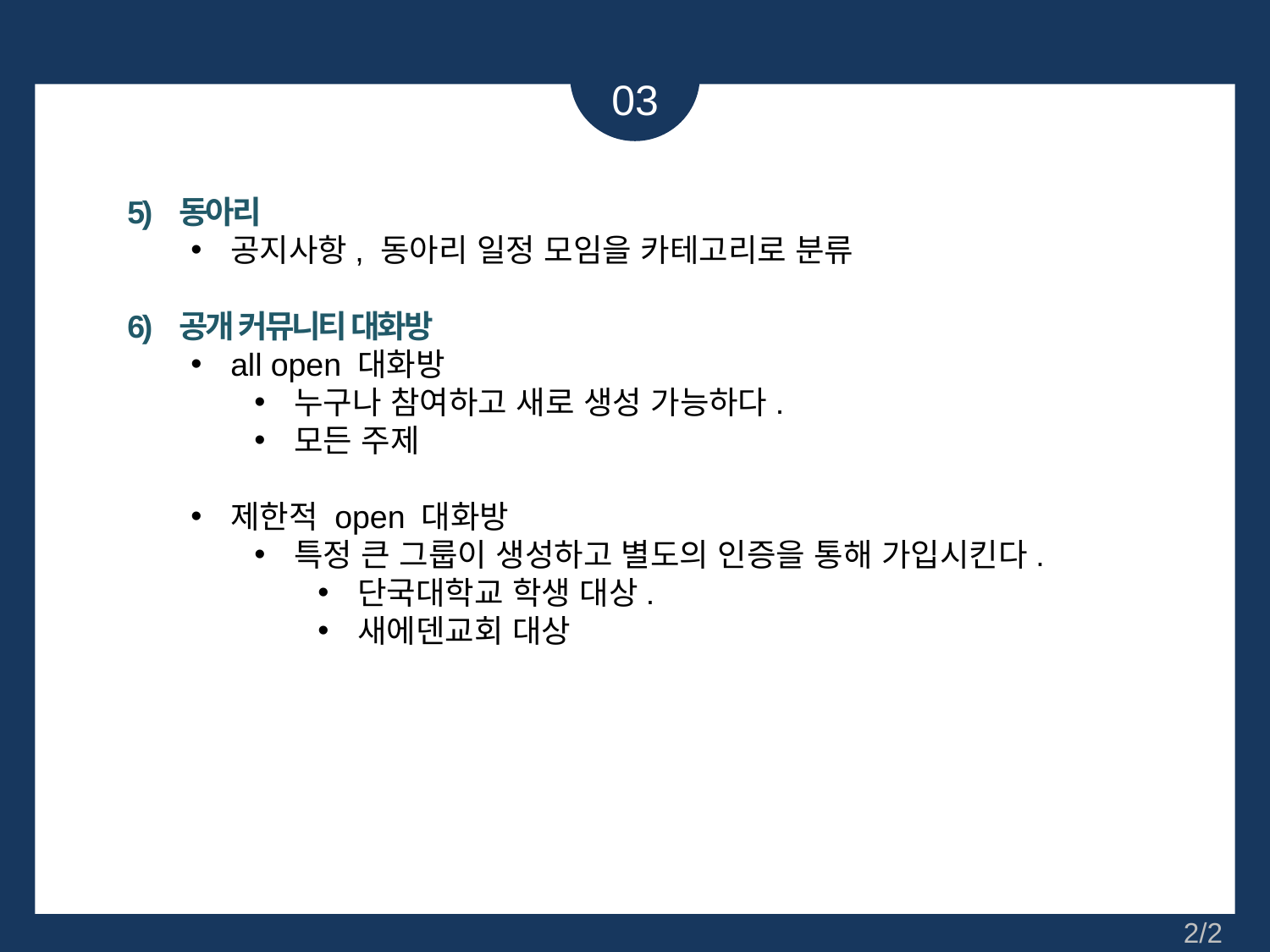

03
5)   동아리
공지사항, 동아리 일정 모임을 카테고리로 분류

6)   공개 커뮤니티 대화방
all open 대화방
누구나 참여하고 새로 생성 가능하다.
모든 주제

제한적 open 대화방
특정 큰 그룹이 생성하고 별도의 인증을 통해 가입시킨다.
단국대학교 학생 대상.
새에덴교회 대상
2/2